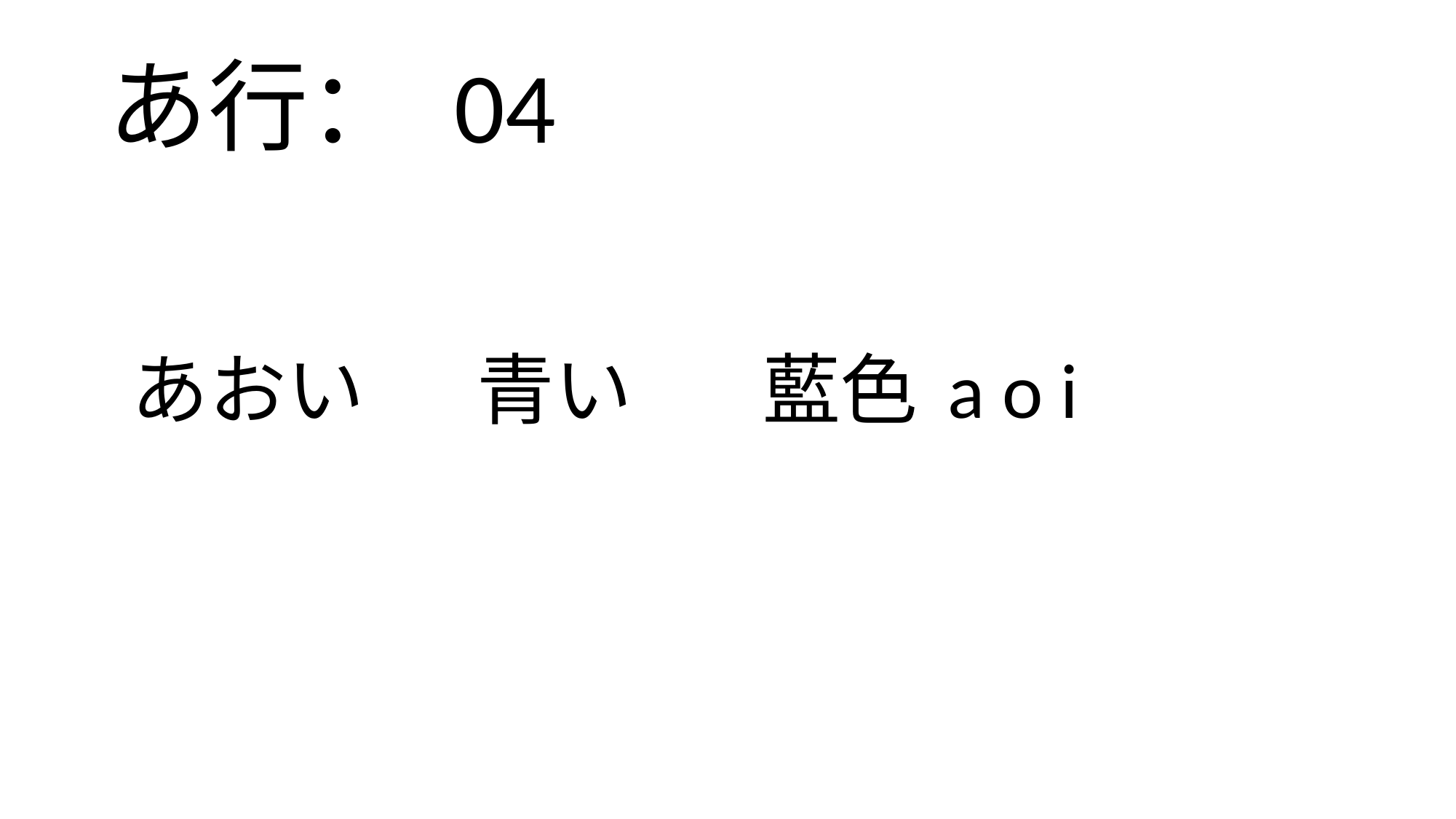

あ行： 04
# あおい　  青い　   藍色 a o i